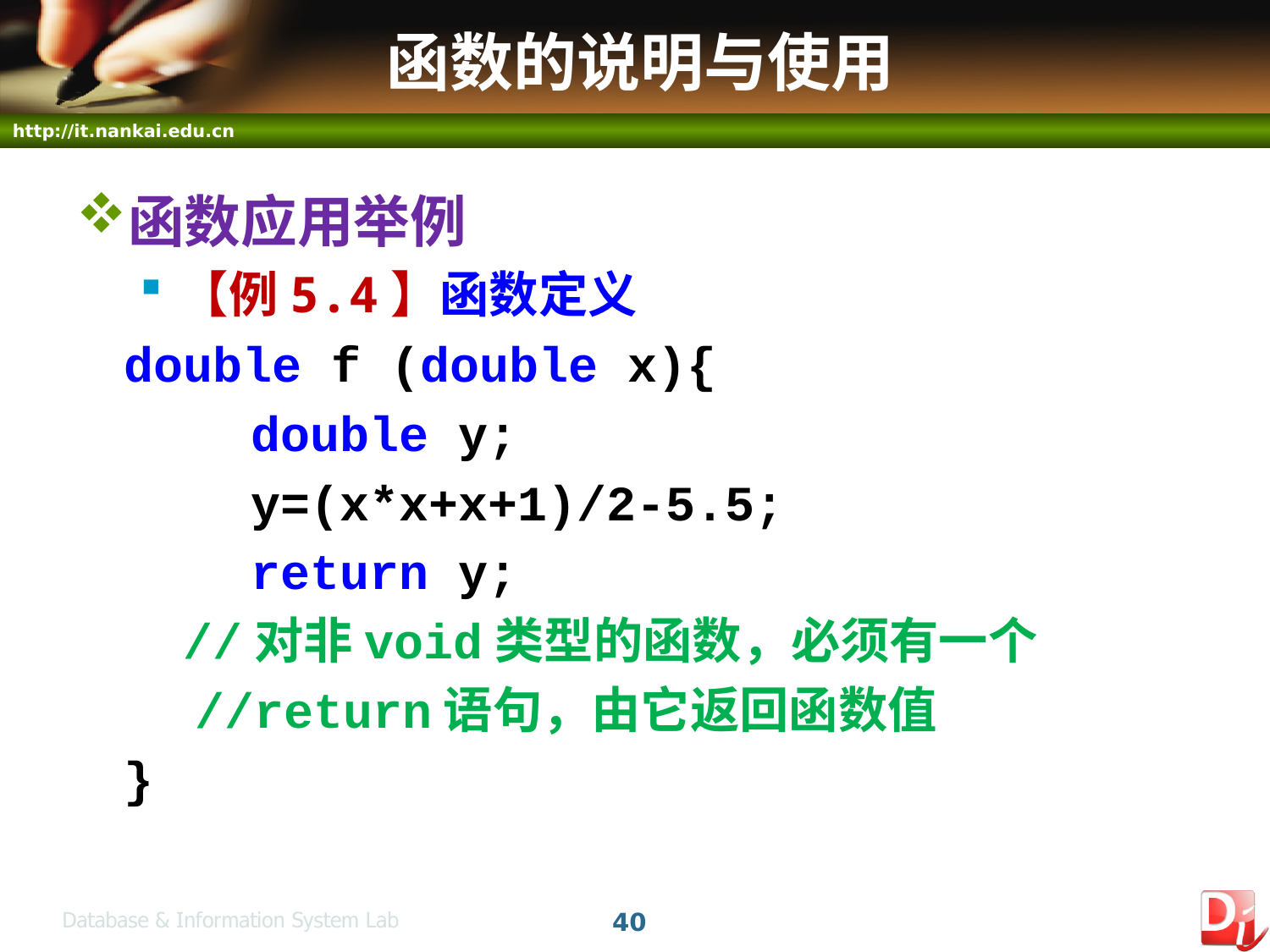

# 函数的说明与使用
函数应用举例
【例5.4】函数定义
	double f (double x){
		double y;
		y=(x*x+x+1)/2-5.5;
		return y;
	  //对非void类型的函数，必须有一个
    //return语句，由它返回函数值
	}

40
Database & Information System Lab